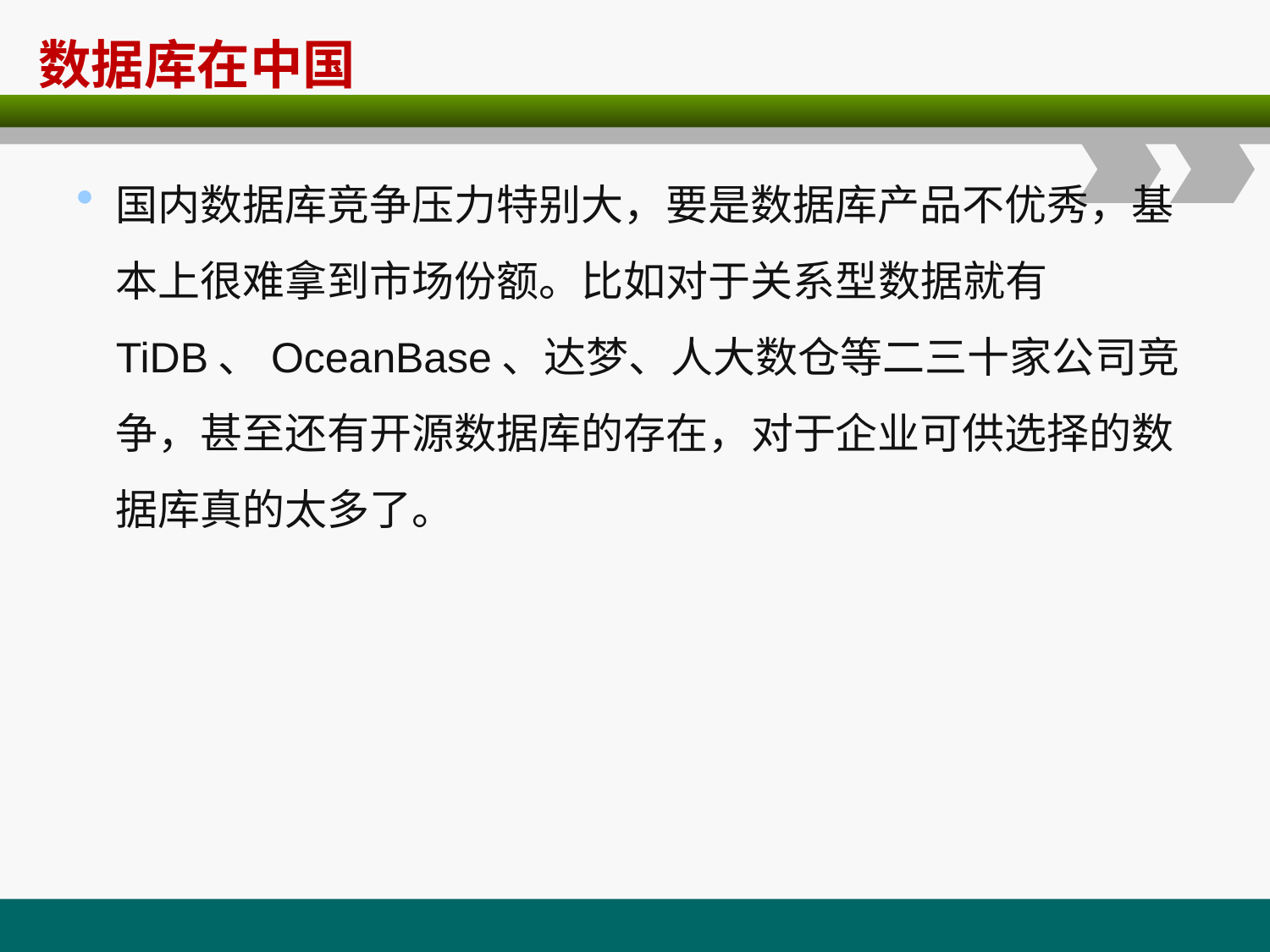

# 数据库在中国
国内数据库竞争压力特别大，要是数据库产品不优秀，基本上很难拿到市场份额。比如对于关系型数据就有 TiDB、OceanBase、达梦、人大数仓等二三十家公司竞争，甚至还有开源数据库的存在，对于企业可供选择的数据库真的太多了。